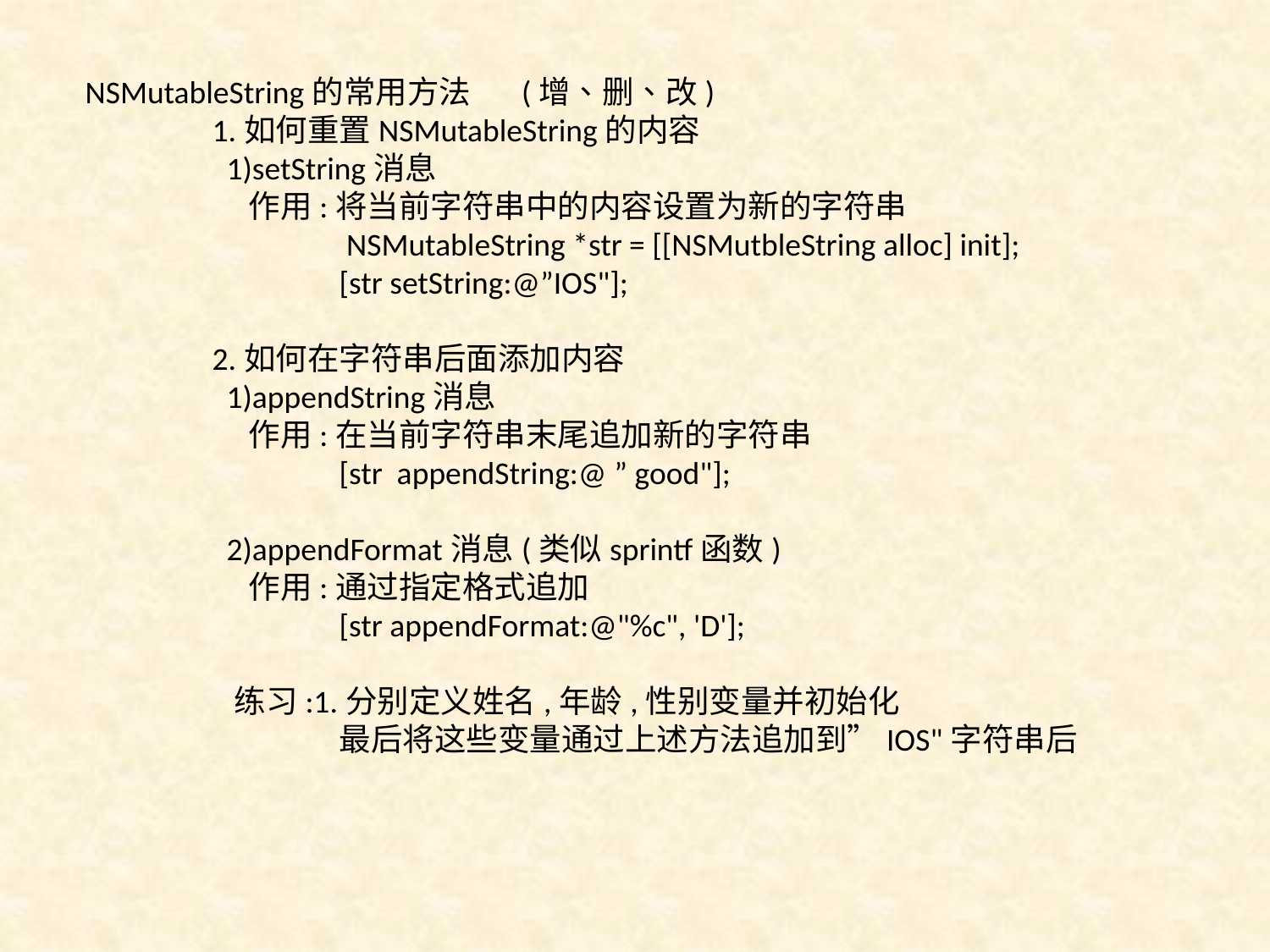

NSMutableString的常用方法      (增、删、改)
	1.如何重置NSMutableString的内容
	  1)setString消息
	    作用:将当前字符串中的内容设置为新的字符串
		 NSMutableString *str = [[NSMutbleString alloc] init];
		[str setString:@”IOS"];

	2.如何在字符串后面添加内容
	  1)appendString消息
	    作用:在当前字符串末尾追加新的字符串
		[str  appendString:@ ” good"];

	  2)appendFormat消息(类似sprintf函数)
	    作用:通过指定格式追加
		[str appendFormat:@"%c", 'D'];

	  练习:1.分别定义姓名,年龄,性别变量并初始化
		最后将这些变量通过上述方法追加到”IOS"字符串后